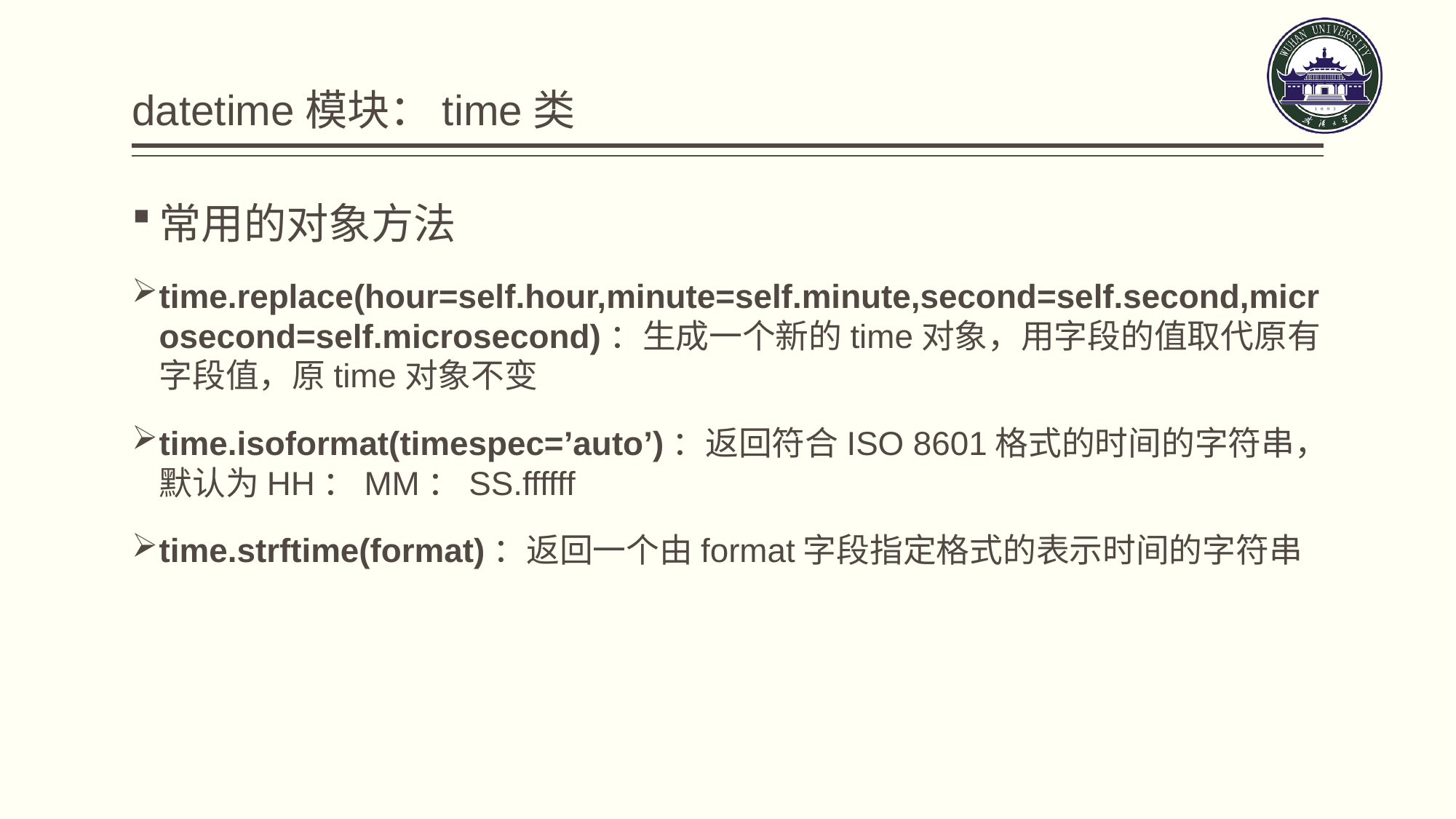

# datetime模块：time类
常用的对象方法
time.replace(hour=self.hour,minute=self.minute,second=self.second,microsecond=self.microsecond)：生成一个新的time对象，用字段的值取代原有字段值，原time对象不变
time.isoformat(timespec=’auto’)：返回符合ISO 8601格式的时间的字符串，默认为HH：MM：SS.ffffff
time.strftime(format)：返回一个由format字段指定格式的表示时间的字符串